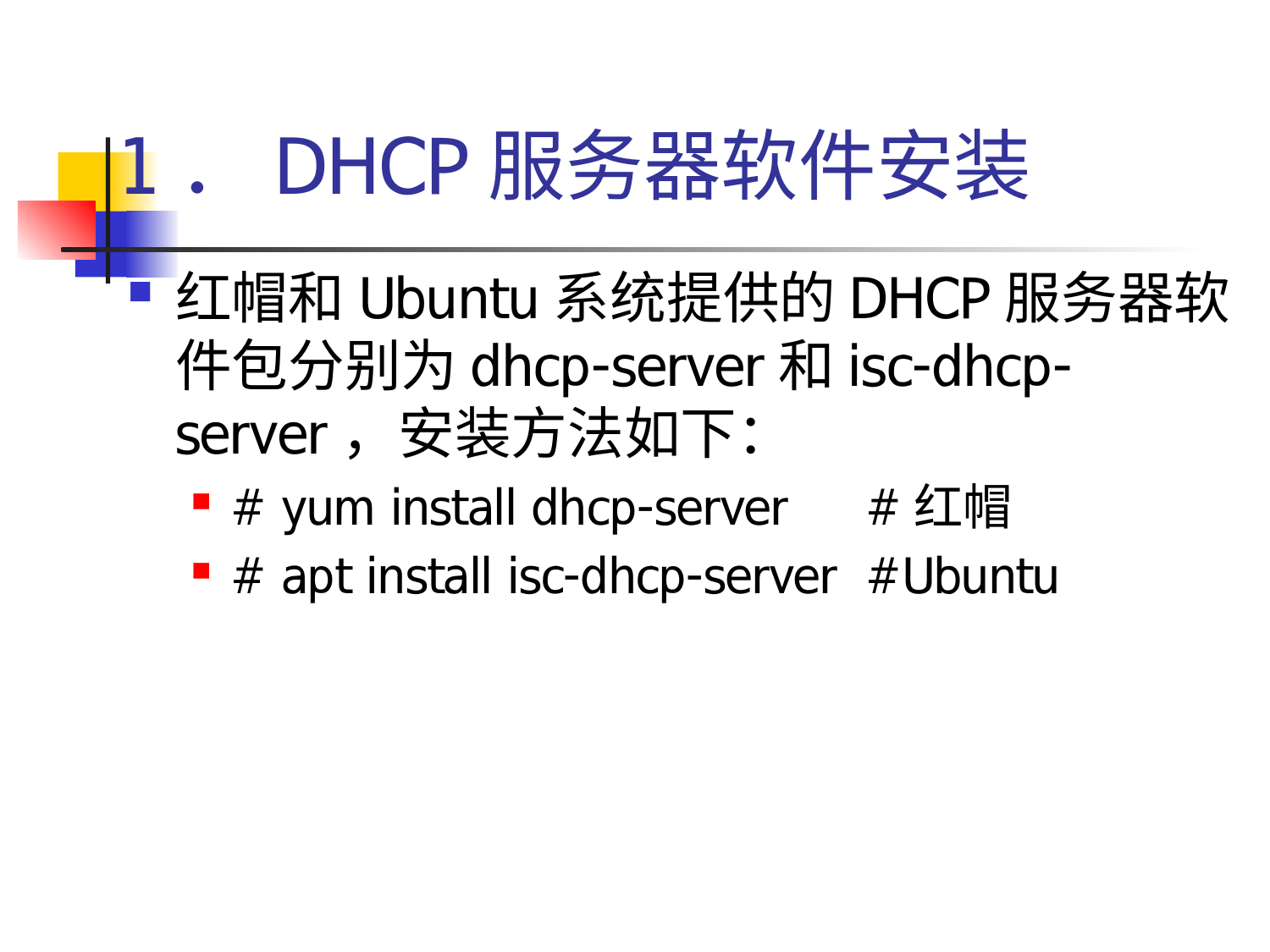

# 1．DHCP服务器软件安装
红帽和Ubuntu系统提供的DHCP服务器软件包分别为dhcp-server和isc-dhcp-server，安装方法如下：
# yum install dhcp-server 	#红帽
# apt install isc-dhcp-server 	#Ubuntu